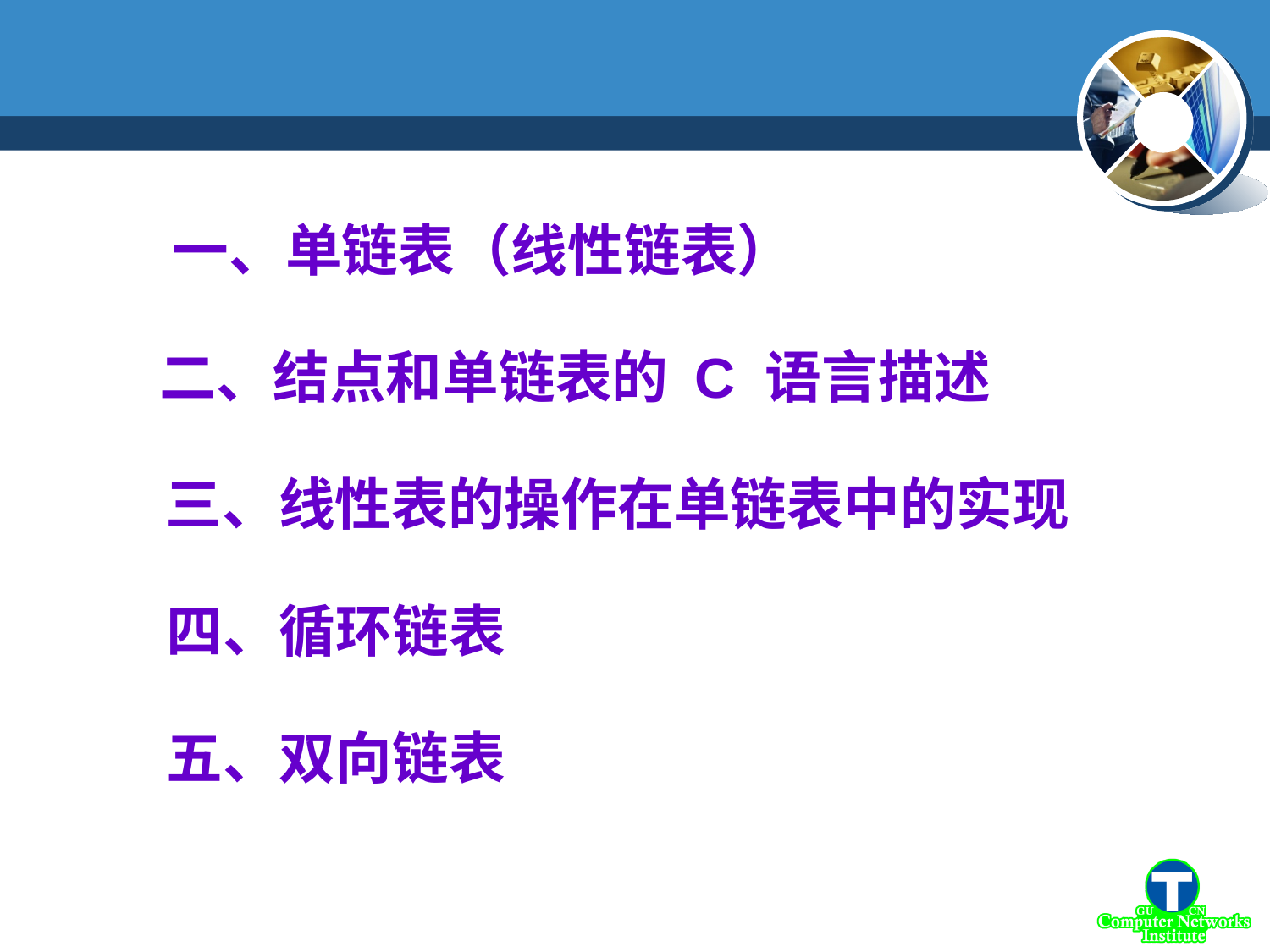

一、单链表（线性链表）
二、结点和单链表的 C 语言描述
三、线性表的操作在单链表中的实现
四、循环链表
五、双向链表